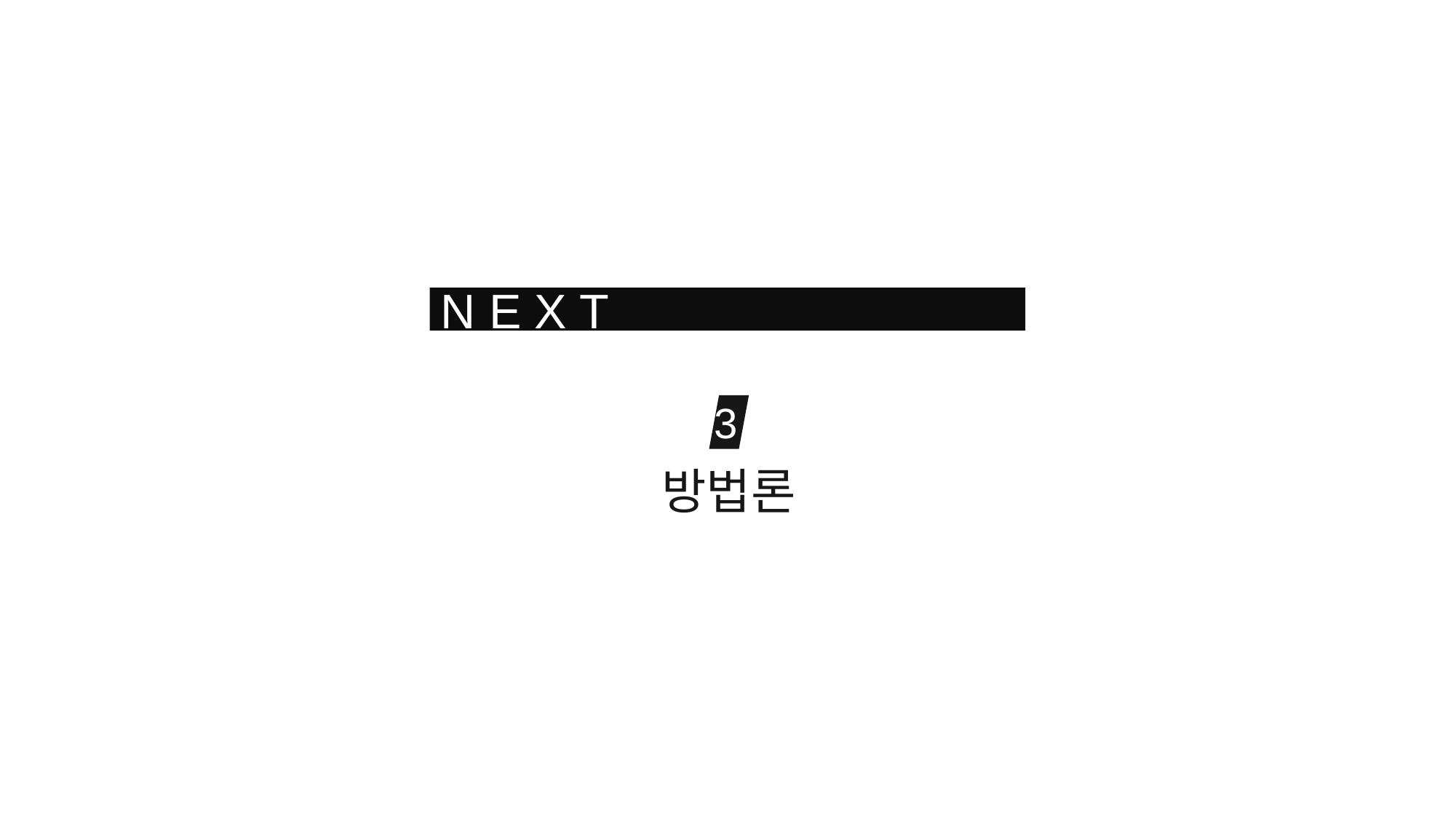

N E X T
3

방법론
2
3

4